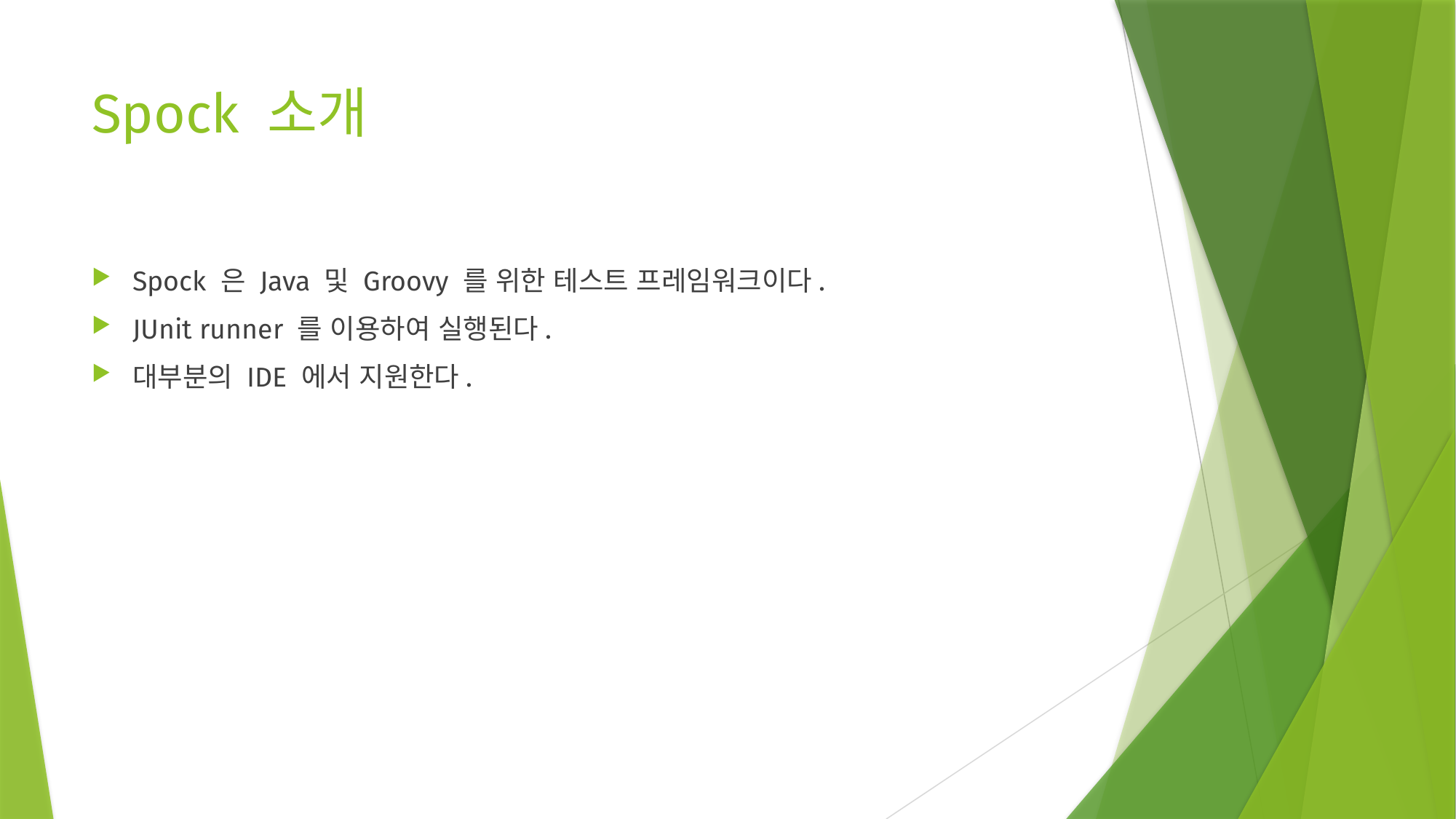

# Spock 소개
Spock 은 Java 및 Groovy 를 위한 테스트 프레임워크이다.
JUnit runner 를 이용하여 실행된다.
대부분의 IDE 에서 지원한다.